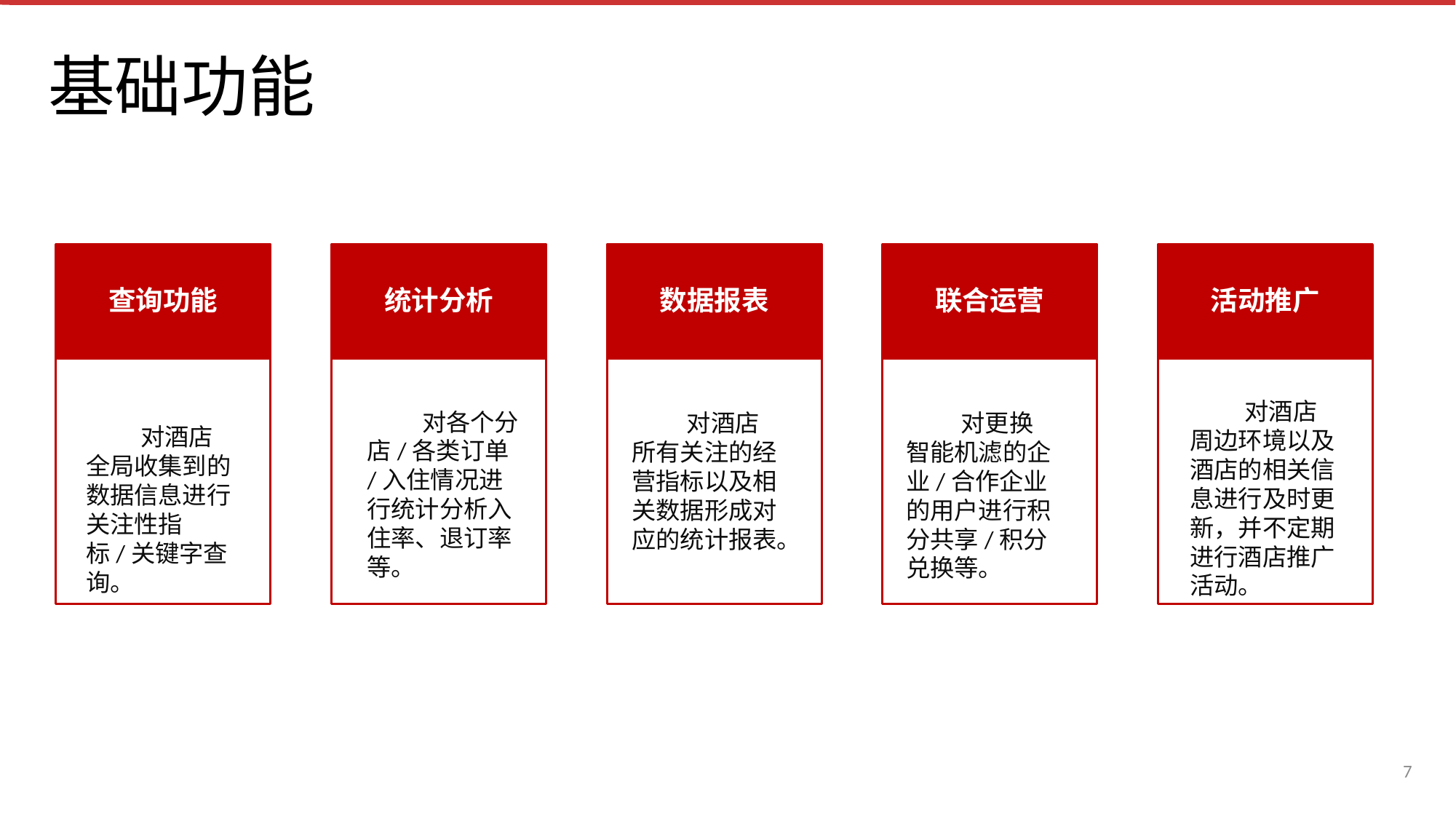

基础功能

查询功能
         对酒店全局收集到的数据信息进行关注性指标/关键字查询。

统计分析
         对各个分店/各类订单/入住情况进行统计分析入住率、退订率等。

数据报表
         对酒店所有关注的经营指标以及相关数据形成对应的统计报表。

联合运营
         对更换智能机滤的企业/合作企业的用户进行积分共享/积分兑换等。

活动推广
         对酒店周边环境以及酒店的相关信息进行及时更新，并不定期进行酒店推广活动。
7